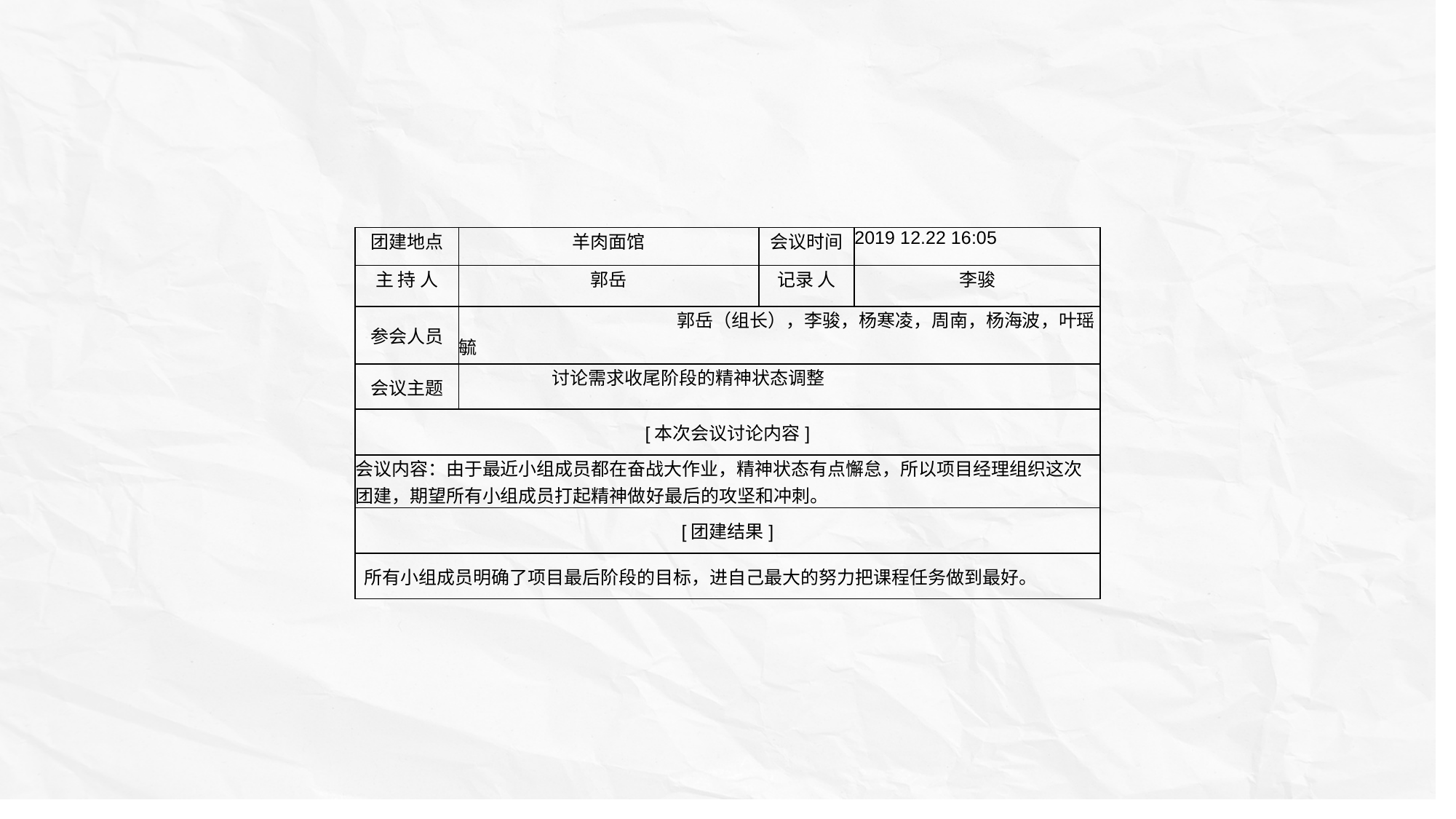

| 团建地点 | 羊肉面馆 | 会议时间 | 2019 12.22 16:05 |
| --- | --- | --- | --- |
| 主 持 人 | 郭岳 | 记录 人 | 李骏 |
| 参会人员 | 郭岳（组长），李骏，杨寒凌，周南，杨海波，叶瑶毓 |  |  |
| 会议主题 | 讨论需求收尾阶段的精神状态调整 |  |  |
| [本次会议讨论内容] |  |  |  |
| 会议内容：由于最近小组成员都在奋战大作业，精神状态有点懈怠，所以项目经理组织这次团建，期望所有小组成员打起精神做好最后的攻坚和冲刺。 |  |  |  |
| [团建结果] |  |  |  |
| 所有小组成员明确了项目最后阶段的目标，进自己最大的努力把课程任务做到最好。 |  |  |  |